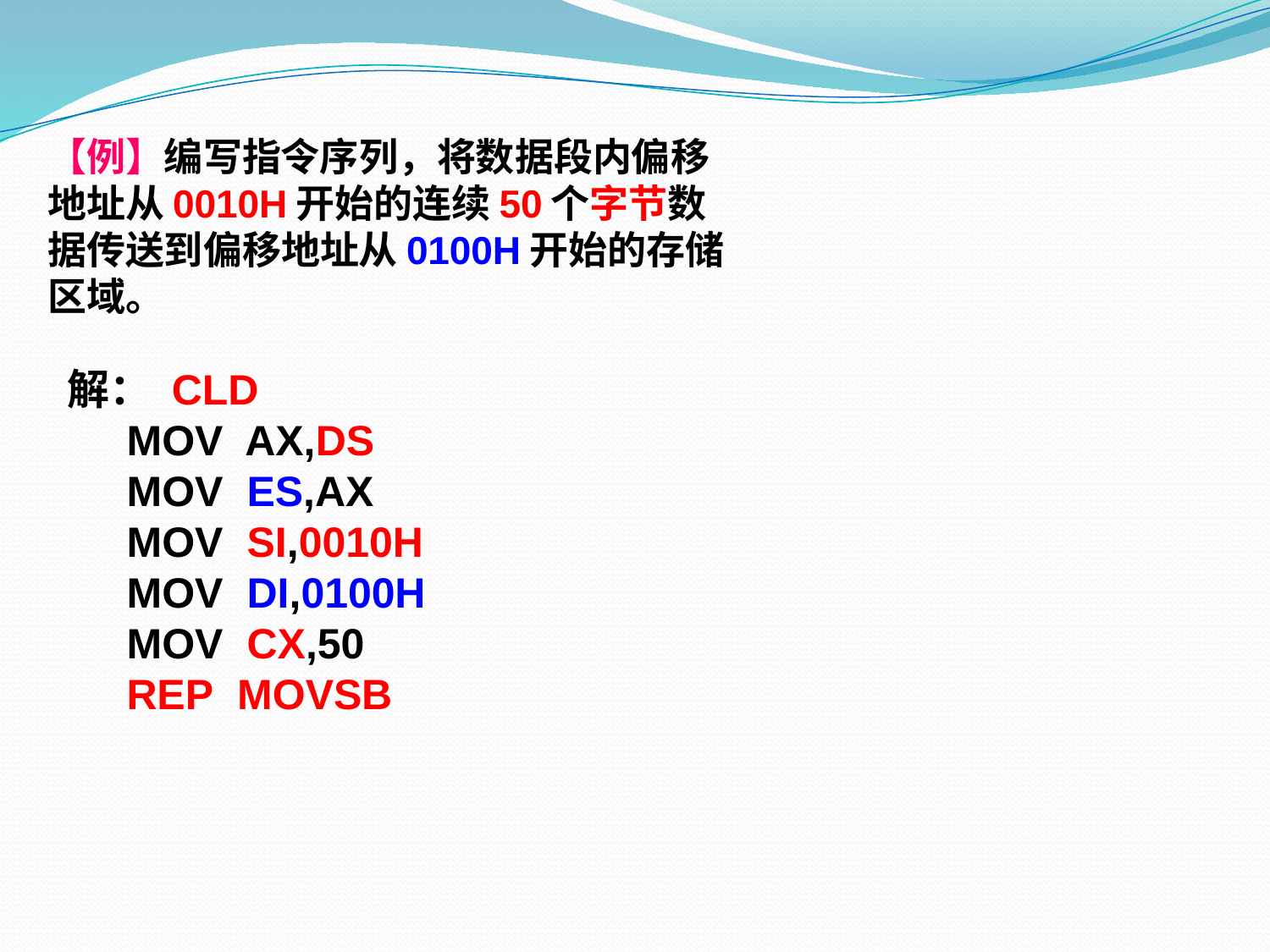

【例】编写指令序列，将数据段内偏移地址从0010H开始的连续50个字节数据传送到偏移地址从0100H开始的存储区域。
解： CLD
     MOV  AX,DS
     MOV  ES,AX
     MOV  SI,0010H
     MOV  DI,0100H
     MOV  CX,50
     REP  MOVSB